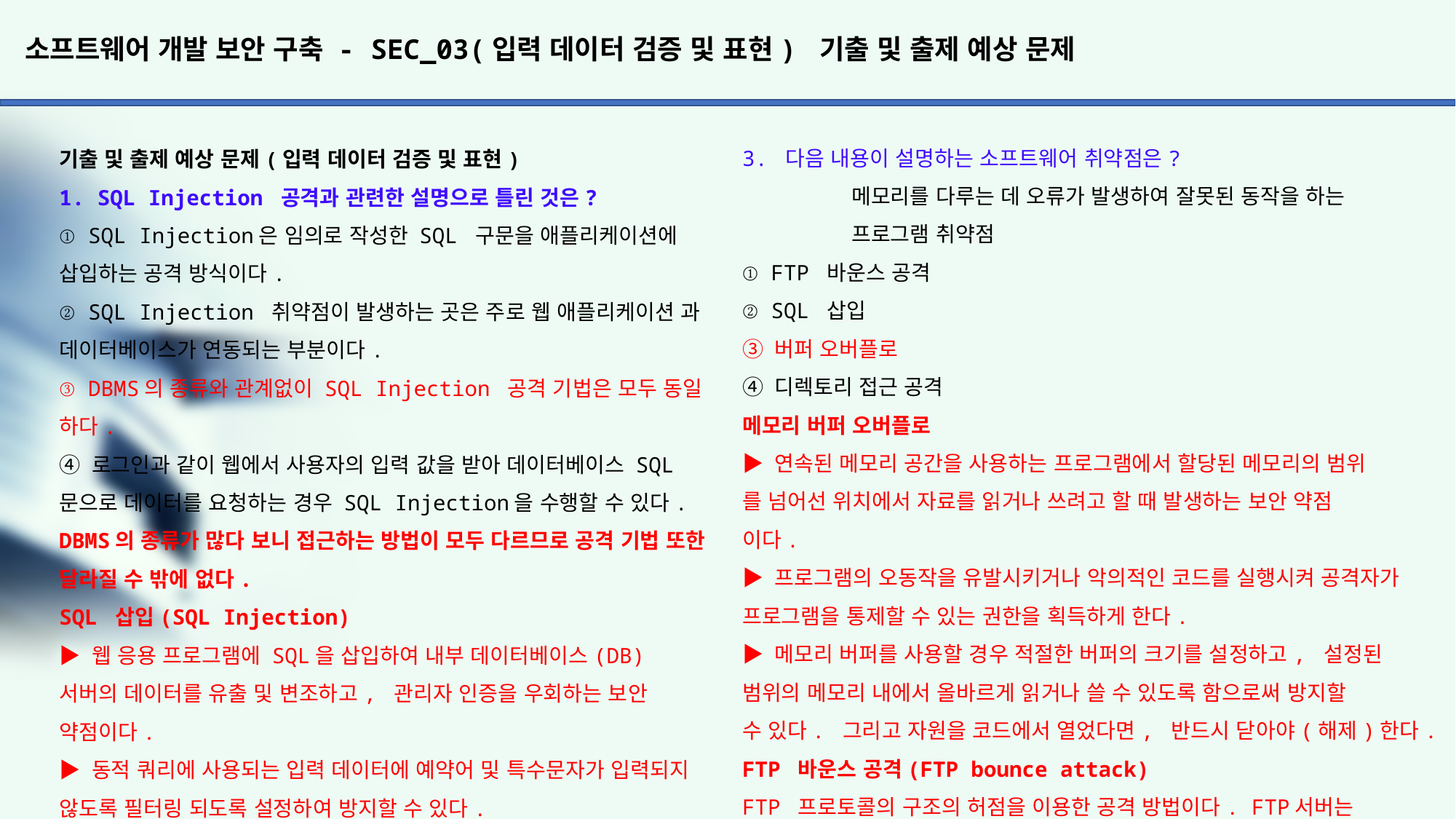

# 소프트웨어 개발 보안 구축 - SEC_03(입력 데이터 검증 및 표현) 기출 및 출제 예상 문제
3. 다음 내용이 설명하는 소프트웨어 취약점은?
	메모리를 다루는 데 오류가 발생하여 잘못된 동작을 하는
	프로그램 취약점
① FTP 바운스 공격
② SQL 삽입
③ 버퍼 오버플로
④ 디렉토리 접근 공격
메모리 버퍼 오버플로
▶ 연속된 메모리 공간을 사용하는 프로그램에서 할당된 메모리의 범위
를 넘어선 위치에서 자료를 읽거나 쓰려고 할 때 발생하는 보안 약점
이다.
▶ 프로그램의 오동작을 유발시키거나 악의적인 코드를 실행시켜 공격자가 프로그램을 통제할 수 있는 권한을 획득하게 한다.
▶ 메모리 버퍼를 사용할 경우 적절한 버퍼의 크기를 설정하고, 설정된
범위의 메모리 내에서 올바르게 읽거나 쓸 수 있도록 함으로써 방지할
수 있다. 그리고 자원을 코드에서 열었다면, 반드시 닫아야(해제)한다.
FTP 바운스 공격(FTP bounce attack)
FTP 프로토콜의 구조의 허점을 이용한 공격 방법이다. FTP서버는 클라이언트가 지시한 곳으로 자료를 전송할 때 그 목적지가 ‘어떤 곳’
인지는 검사하지 않는다. 그래서 FTP 클라이언트가 실행되는 호스트가 아닌 다른 호스트를 지정하더라도 서버는 충실하게 지정된 곳으로 정보를 보내게 된다. 이 문제는 FTP 서버의 버그가 아니라 원래 FTP
프로토콜의 설계 상에서 발생한 문제이다.
처음부터 고의로 자료를 요청하는 곳과 자료를 받는 곳이 다른 곳 일 수 있도록 FTP를 설계한 것이다. 결과적으로 클라이언트는 FTP 서버를 거쳐 간접적으로 임의의 IP에 있는 임의의 포트에 접근할 수 있으며 또한 임의 메시지를 보낼 수도 있다.
디렉토리 접근 공격(Directory Traversal)
이 공격으로 사용자에게 허가되지 않은 디렉토리에 접근해서 파일을 열람할 수 있는 공격 기법이다. 리눅스에서 상위 디렉토리로 이동할 때
../ 명령어를 사용한다.
4. Secure 코딩에서 입력 데이터의 보안 약점과 관련한 설명으로 틀린 것은?
① SQL 삽입 : 사용자의 입력 값 등 외부 입력 값이 SQL 쿼리에 삽입 되어 공격
② 크로스사이트 스크립트 :  검증되지 않은 외부 입력 값에 의해 브라우저에서 악의적인 코드가 실행
③ 운영체제 명령어 삽입 : 운영체제 명령어 파라미터 입력 값이 적절한 사전검증을 거치지 않고 사용되어 공격자가 운영체제 명령어를 조작
④ 자원 삽입 : 사용자가 내부 입력 값을 통해 시스템 내에 사용이 불가능한 자원을 지속적으로 입력함으로써 시스템에 과부하 발생
경로 조작 및 자원 삽입
▶ 데이터 입, 출력 경로를 조작하여 서버 자원을 수정, 삭제할 수 있는 보안 약점이다.
▶ 사용자 입력 값을 식별자로 사용하는 경우, 경로 순회 공격을 막는 필터를 사용하여 방지할 수 있다.
▶ 경로 순회(Directory Traversal) : 경로를 탐색할 때 사용하는 ‘/’
, ‘\’, ‘..’ 등의 기호를 악용하여 허가되지 않는 파일에 접근하는 방식이다.
운영체제 명령어 삽입
▶ 외부 입력 값을 통해 시스템 명령어의 실행을 유도함으로써 권한을 탈취하거나 시스템 장애를 유발하는 보안 약점이다.
▶ 웹 인터페이스를 통해 시스템 명령어가 전달되지 않도록 하고, 외부
입력 값을 검증 없이 내부 명령어로 사용하지 않음으로써 방지할 수 있다.
시큐어 코딩(Secure Coding)
시큐어 코딩은 소프트웨어의 구현 단계에서 발생할 수 있는 보안 취약점들을 최소화하기 위해 보안 요소들을 고려하며 코딩하는 것을 의미한다.
▶ 보안 취약점에 사전에 대응하여 안정성과 신뢰성을 확보하기 위해
사용된다.
▶ 보안 정책을 바탕으로 시큐어 코딩 가이드를 작성하고, 개발 참여자
에게는 시큐어 코딩 교육을 실시해야 한다.
기출 및 출제 예상 문제(입력 데이터 검증 및 표현)
1. SQL Injection 공격과 관련한 설명으로 틀린 것은?
① SQL Injection은 임의로 작성한 SQL 구문을 애플리케이션에 삽입하는 공격 방식이다.
② SQL Injection 취약점이 발생하는 곳은 주로 웹 애플리케이션 과 데이터베이스가 연동되는 부분이다.
③ DBMS의 종류와 관계없이 SQL Injection 공격 기법은 모두 동일 하다.
④ 로그인과 같이 웹에서 사용자의 입력 값을 받아 데이터베이스 SQL문으로 데이터를 요청하는 경우 SQL Injection을 수행할 수 있다.
DBMS의 종류가 많다 보니 접근하는 방법이 모두 다르므로 공격 기법 또한 달라질 수 밖에 없다.
SQL 삽입(SQL Injection)
▶ 웹 응용 프로그램에 SQL을 삽입하여 내부 데이터베이스(DB) 서버의 데이터를 유출 및 변조하고, 관리자 인증을 우회하는 보안
약점이다.
▶ 동적 쿼리에 사용되는 입력 데이터에 예약어 및 특수문자가 입력되지 않도록 필터링 되도록 설정하여 방지할 수 있다.
동적 쿼리(Dynamic Query) : 동적 쿼리는 질의어 코드를 문자열 변수에 넣어 조건에 따라 질의를 동적으로 변경하여 처리하는 방식을 의미한다.
2. 웹 페이지에 악의적인 스크립트를 포함시켜 사용자측에서 실행 되게 유도함으로써, 정보 유출 등의 공격을 유발할 수 있는 취약점은?
① Ransomware		② Pharming
③ Phishing		④ XSS
크로스 사이트 스크립팅(XSS; Cross Site Scripting)
▶ 웹 페이지에 악의적인 스크립트를 삽입하여 방문자들의 정보를
탈취하거나, 비정상적인 기능 수행을 유발하는 보안 약점이다.
▶ HTML 태그의 사용을 제한하거나 스크립트에 삽입되지 않도록
‘<‘,’>’,’&’ 등의 문자를 다른 문자로 치환함으로써 방지할
수 있다.
랜섬웨어(Ransomware)
피해자 장치의 데이터를 암호화하고 데이터를 복구해주는 대가로
‘몸값(ransom)’을 요구하는 멀웨어이다.
피해자가 랜섬웨어로 암호화된 데이터를 스스로 복구하기란 사실상 거의 불가능하며, 대기로 암호화폐를 요구하기에 범죄자를
추적하기도 어렵다.
‘악성 소프트웨어’의 약자인 멀웨어라는 용어는 컴퓨터 또는 설치한 모든 소프트웨어에 해를 끼치려 고안한 소프트웨어를 의미한다. 멀웨어는 민감한 정보(예 : 신용카드 번호 또는 비밀번호)를 훔치거나 사용자가 모르게 사용자의 이메일 계정에서
가짜 이메일을 보낼 수 있다.
파밍(Pharming)
넓은 의미에서 피싱(Phishing)의 한 유형으로 분류할 수 있으며,
정확한 명칭은 ‘DNS Spoofing’이라고도 한다. 파밍 즉, DNS Spoofing은 인터넷 주소창에 방문하고자 하는 사이트의 URL을 입력하였을 때 가짜 사이트(fake site)로 이동시키는 공격 기법 으로, 컴퓨터가 웹 사이트를 찾을 때 공격자가 원하는 거짓 정보 로 응답해 주는 공격 방법이다. 올바른 URL을 입력했다고 하더라도 잘못된 서버로 접속되게 하며, 이러한 측면에서 피싱 보다 한 단계 더 진화한 형태의 새로운 인터넷 사기 수법이라고
할 수 있다.
피싱(Phising)
한, 두 명 이상 사용자들을 속여 낚는(Fishing)정도라면, 파밍(Pharming)은 도메인 자체를 속임으로 다수의 사용자에게 대규모 피해가 발생할 수도 있기 때문에 ‘Farming’이라는 의미에서 ‘Pharming’ 이라는 이름이 붙여졌다고 한다.
피싱하고 파밍의 가장 큰 차이점은, 피싱은 금융기관 등의 웹 사이트에서 보낸 이메일, 문자 메시지 등으로 위장해 사용자로 하여금 접속을 유도한 뒤 개인정보를 빼내는 방식인데, 파밍은
해당 사이트가 공식적으로 운영하고 있는 사이트의 도메인 자체를
해커가 미리 준비한 개인정보 탈취용 가짜 사이트로 중간에 바꿔
치기 하여 다수의 개인 정보를 빼내는 방식이라는데 있다.